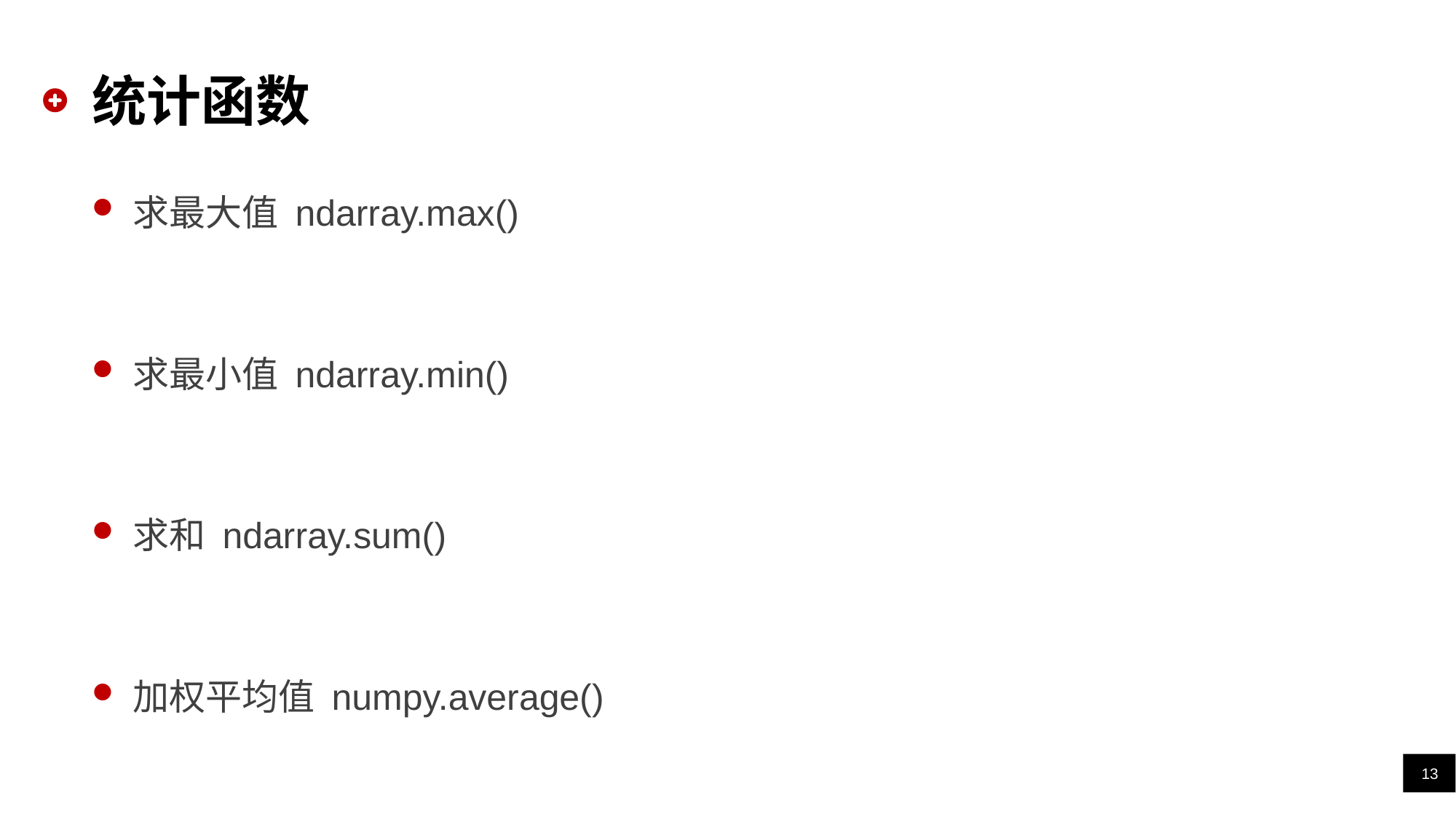

# 统计函数
求最大值 ndarray.max()

求最小值 ndarray.min()

求和 ndarray.sum()

加权平均值 numpy.average()